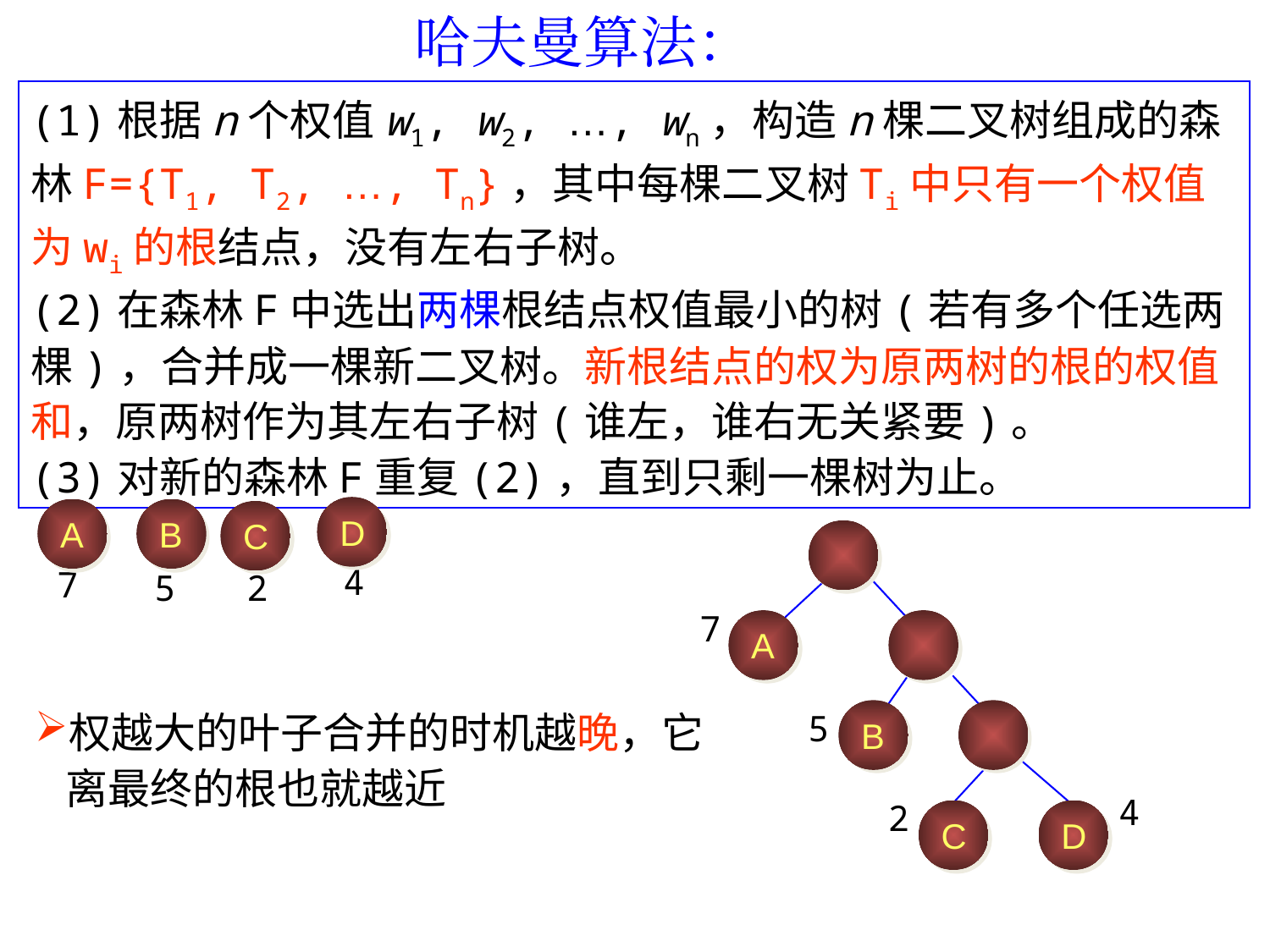

哈夫曼算法：
(1)根据n个权值w1, w2, …, wn，构造n棵二叉树组成的森林F={T1, T2, …, Tn}，其中每棵二叉树Ti中只有一个权值为wi的根结点，没有左右子树。
(2)在森林F中选出两棵根结点权值最小的树(若有多个任选两棵)，合并成一棵新二叉树。新根结点的权为原两树的根的权值和，原两树作为其左右子树(谁左，谁右无关紧要)。
(3)对新的森林F重复(2)，直到只剩一棵树为止。
D
4
A
7
B
5
C
2

7
A

权越大的叶子合并的时机越晚，它离最终的根也就越近
5
B

4
2
C
D